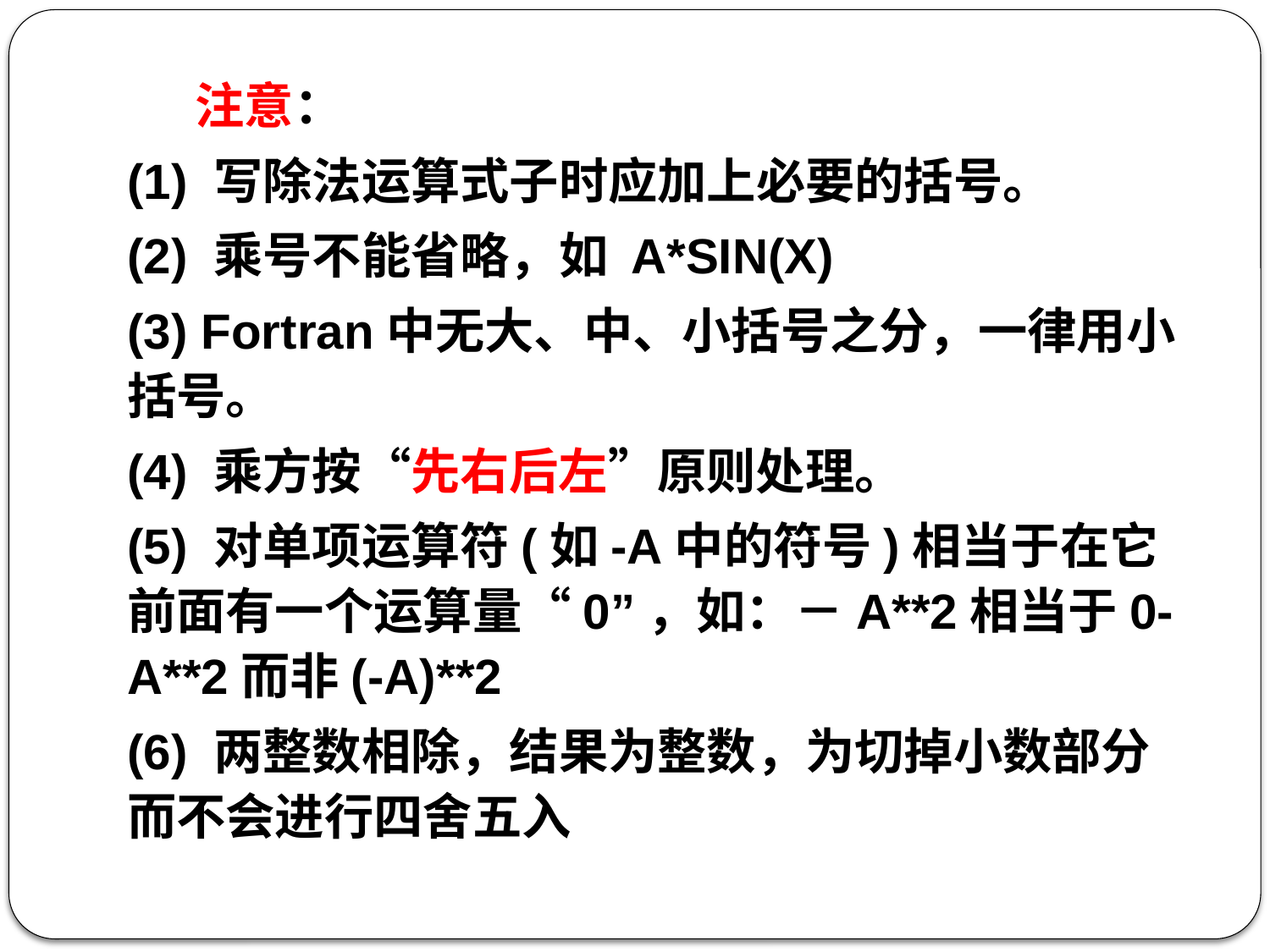

注意：
(1) 写除法运算式子时应加上必要的括号。
(2) 乘号不能省略，如 A*SIN(X)
(3) Fortran中无大、中、小括号之分，一律用小括号。
(4) 乘方按“先右后左”原则处理。
(5) 对单项运算符(如-A中的符号)相当于在它前面有一个运算量“0”，如：－A**2相当于0-A**2而非(-A)**2
(6) 两整数相除，结果为整数，为切掉小数部分而不会进行四舍五入